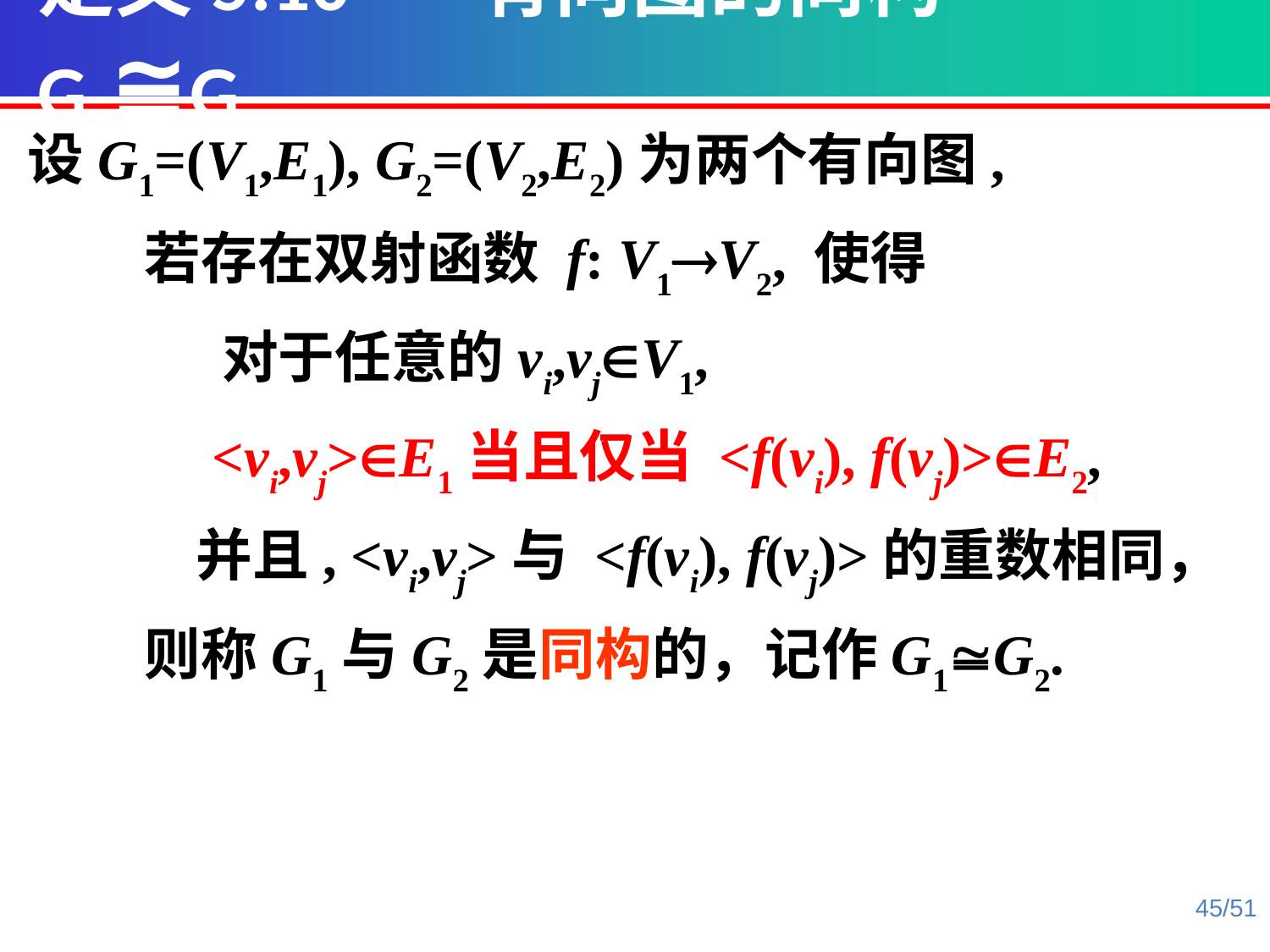

定义5.10’     有向图的同构 G1≅G2
设G1=(V1,E1), G2=(V2,E2)为两个有向图,
        若存在双射函数 f: V1→V2, 使得
              对于任意的vi,vj∈V1,
             <vi,vj>∈E1当且仅当 <f(vi), f(vj)>∈E2,
            并且, <vi,vj>与 <f(vi), f(vj)>的重数相同，
        则称G1与G2是同构的，记作G1≅G2.

45/51